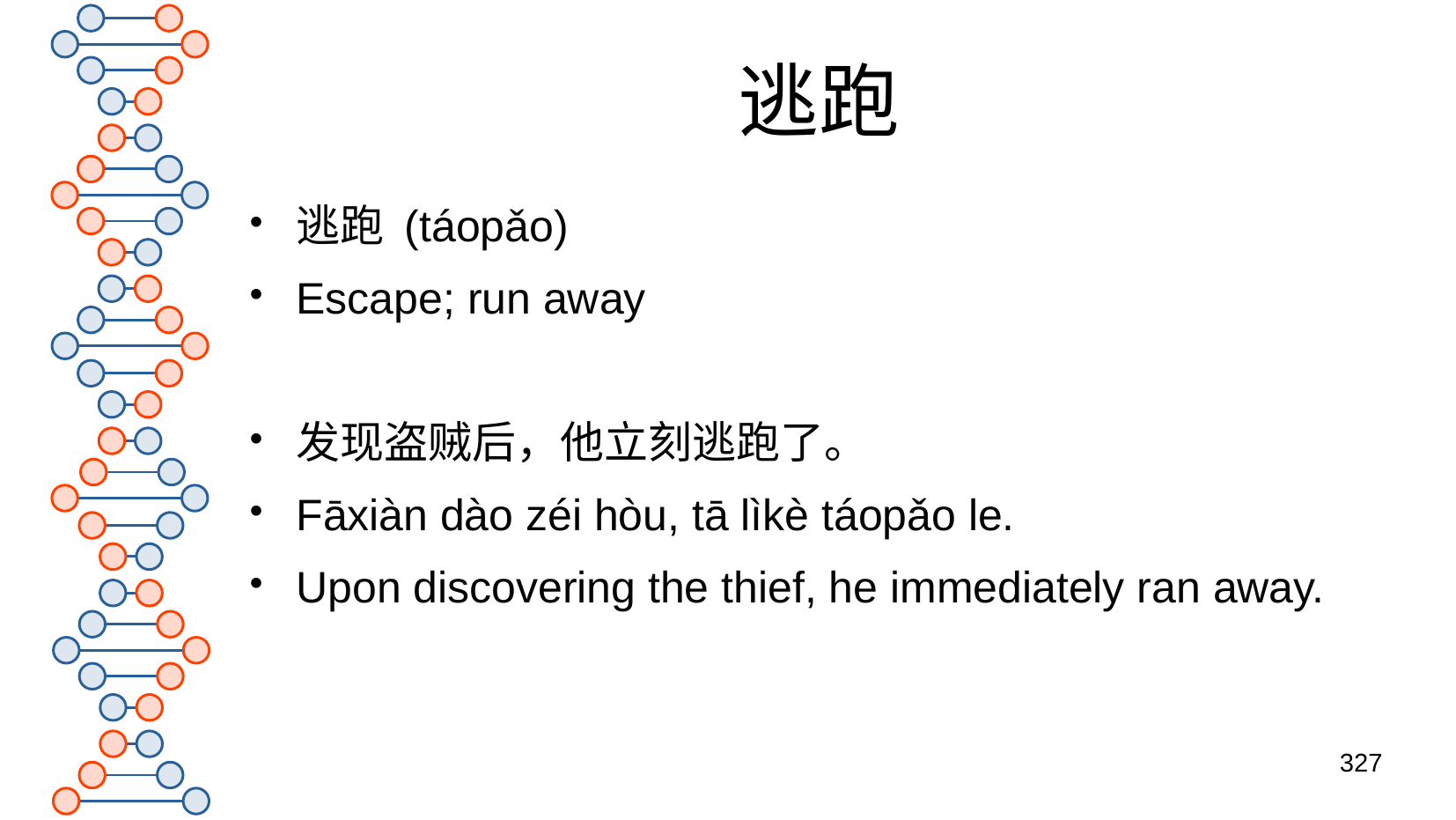

# 逃跑
逃跑 (táopǎo)
Escape; run away

发现盗贼后，他立刻逃跑了。
Fāxiàn dào zéi hòu, tā lìkè táopǎo le.
Upon discovering the thief, he immediately ran away.

327